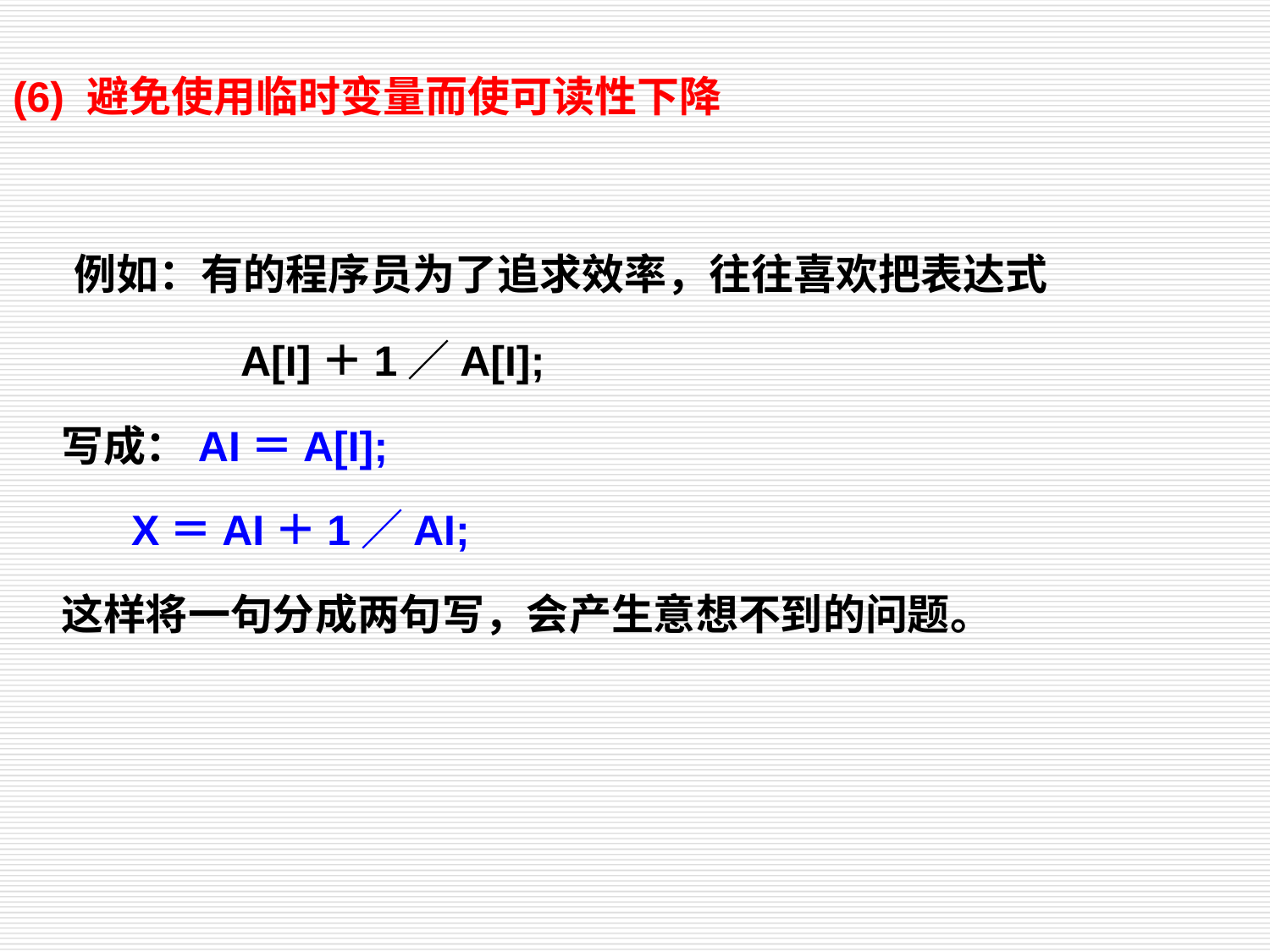

(6) 避免使用临时变量而使可读性下降

    例如：有的程序员为了追求效率，往往喜欢把表达式
		   A[I]＋1／A[I];
    写成：AI＝A[I];
          X＝AI＋1／AI;
    这样将一句分成两句写，会产生意想不到的问题。